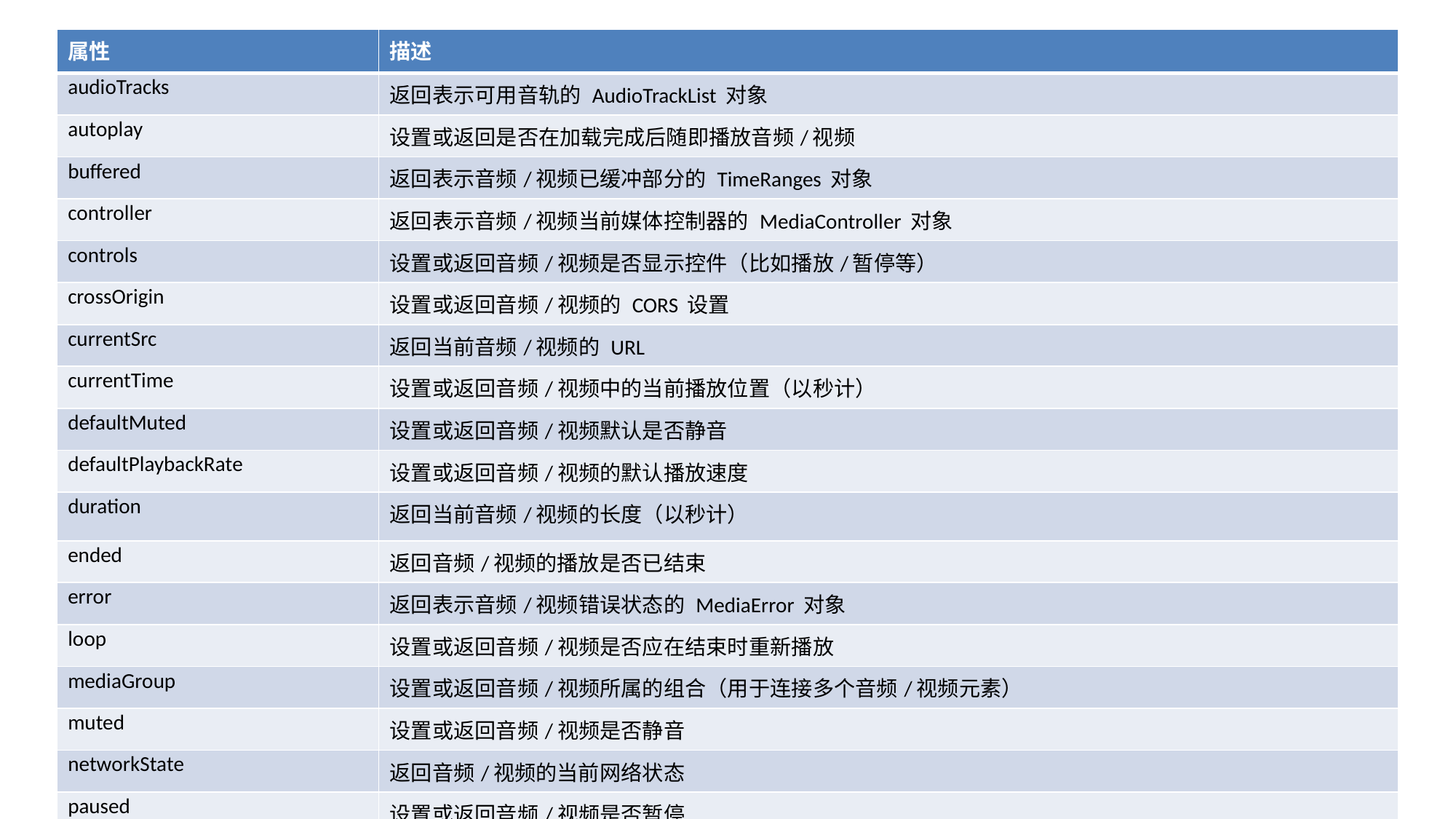

| 属性 | 描述 |
| --- | --- |
| audioTracks | 返回表示可用音轨的 AudioTrackList 对象 |
| autoplay | 设置或返回是否在加载完成后随即播放音频/视频 |
| buffered | 返回表示音频/视频已缓冲部分的 TimeRanges 对象 |
| controller | 返回表示音频/视频当前媒体控制器的 MediaController 对象 |
| controls | 设置或返回音频/视频是否显示控件（比如播放/暂停等） |
| crossOrigin | 设置或返回音频/视频的 CORS 设置 |
| currentSrc | 返回当前音频/视频的 URL |
| currentTime | 设置或返回音频/视频中的当前播放位置（以秒计） |
| defaultMuted | 设置或返回音频/视频默认是否静音 |
| defaultPlaybackRate | 设置或返回音频/视频的默认播放速度 |
| duration | 返回当前音频/视频的长度（以秒计） |
| ended | 返回音频/视频的播放是否已结束 |
| error | 返回表示音频/视频错误状态的 MediaError 对象 |
| loop | 设置或返回音频/视频是否应在结束时重新播放 |
| mediaGroup | 设置或返回音频/视频所属的组合（用于连接多个音频/视频元素） |
| muted | 设置或返回音频/视频是否静音 |
| networkState | 返回音频/视频的当前网络状态 |
| paused | 设置或返回音频/视频是否暂停 |
| playbackRate | 设置或返回音频/视频播放的速度 |
# videoAPI属性